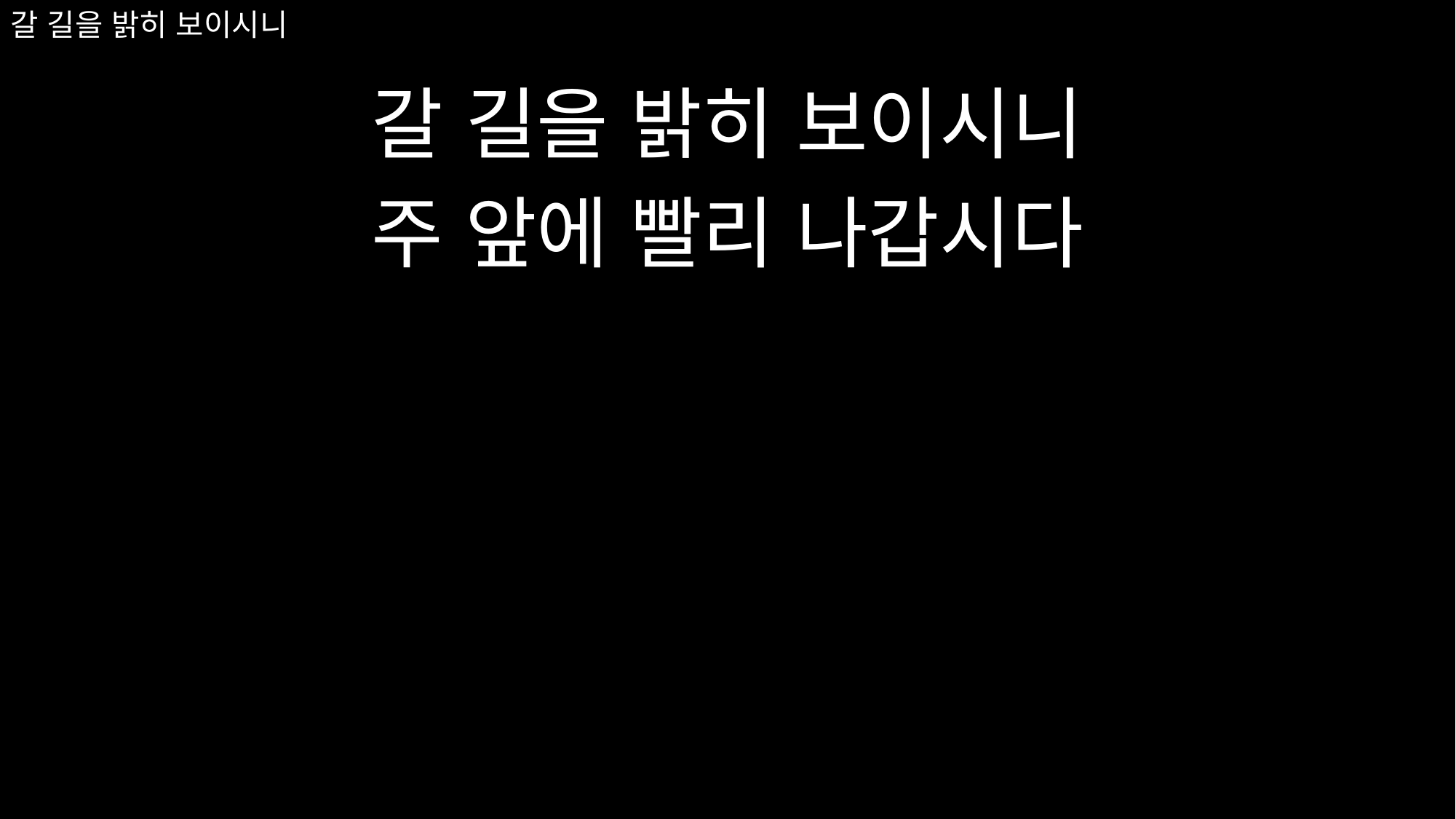

# 갈 길을 밝히 보이시니
갈 길을 밝히 보이시니
주 앞에 빨리 나갑시다